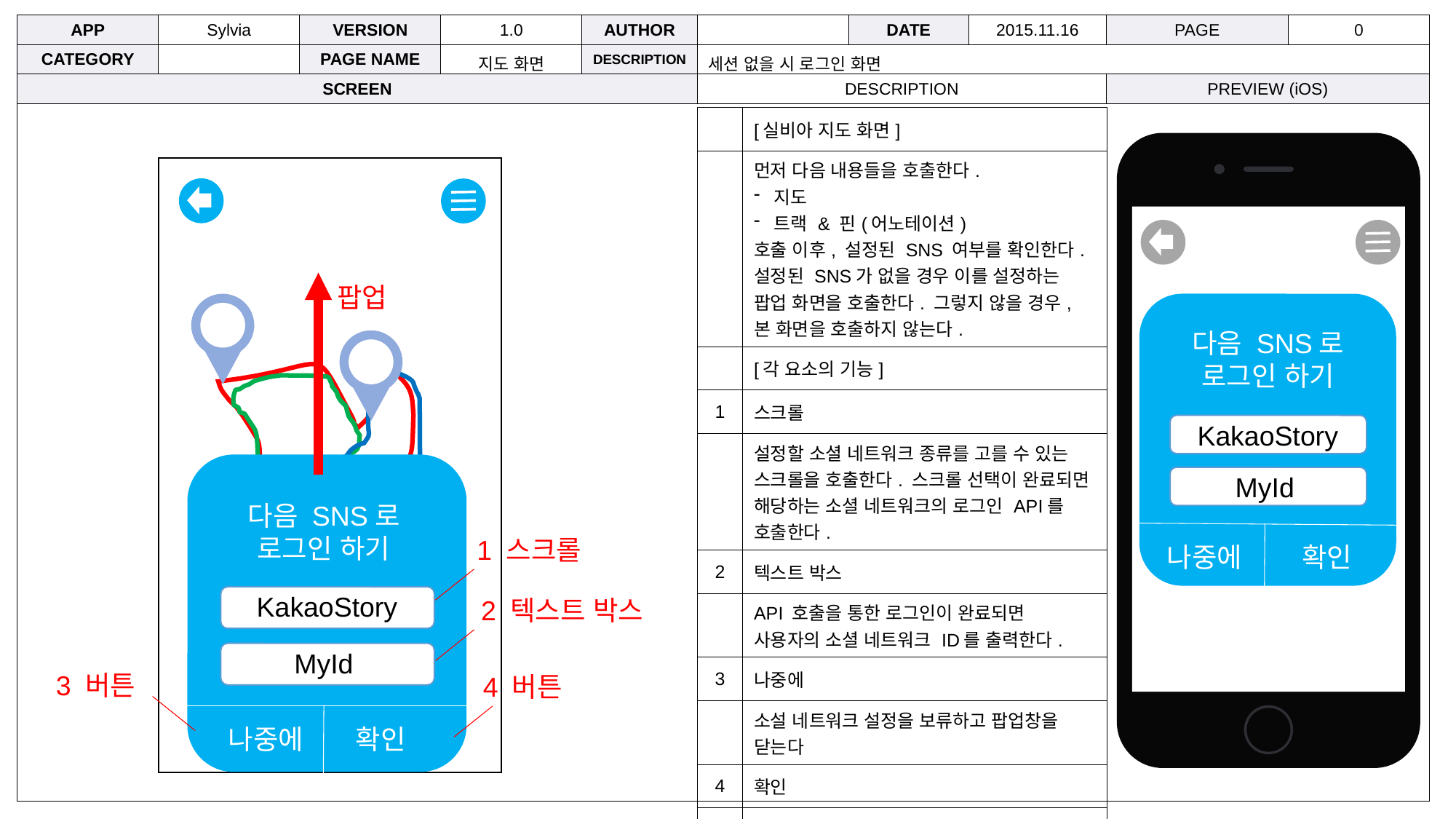

|  |  |  |  |  |  |  |  |  | 0 |
| --- | --- | --- | --- | --- | --- | --- | --- | --- | --- |
|  |  |  | 지도 화면 |  | 세션 없을 시 로그인 화면 |  |  |  |  |
|  |  |  |  |  |  |  |  |  |  |
|  | [실비아 지도 화면] |
| --- | --- |
|  | 먼저 다음 내용들을 호출한다. 지도 트랙 & 핀(어노테이션) 호출 이후, 설정된 SNS 여부를 확인한다. 설정된 SNS가 없을 경우 이를 설정하는 팝업 화면을 호출한다. 그렇지 않을 경우, 본 화면을 호출하지 않는다. |
|  | [각 요소의 기능] |
| 1 | 스크롤 |
|  | 설정할 소셜 네트워크 종류를 고를 수 있는 스크롤을 호출한다. 스크롤 선택이 완료되면 해당하는 소셜 네트워크의 로그인 API를 호출한다. |
| 2 | 텍스트 박스 |
|  | API 호출을 통한 로그인이 완료되면 사용자의 소셜 네트워크 ID를 출력한다. |
| 3 | 나중에 |
|  | 소설 네트워크 설정을 보류하고 팝업창을 닫는다 |
| 4 | 확인 |
|  | 소셜 네트워크 설정을 완료하고 팝업창을 닫는다 |

팝업

다음 SNS로
로그인 하기
KakaoStory

MyId

확인
나중에

다음 SNS로
로그인 하기
1 스크롤
KakaoStory

2 텍스트 박스
MyId

3 버튼
4 버튼
나중에
확인